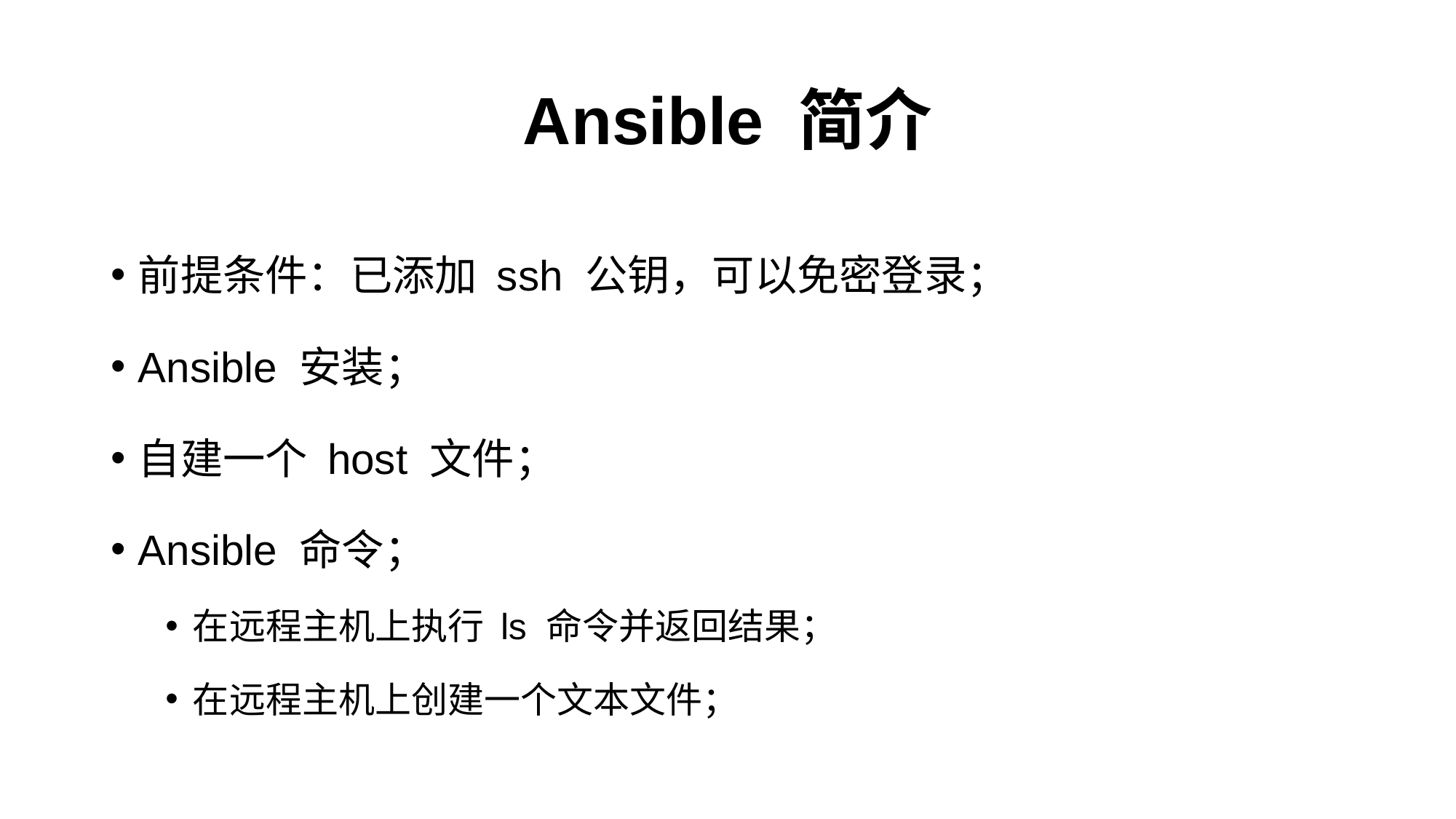

# Ansible 简介
前提条件：已添加 ssh 公钥，可以免密登录；
Ansible 安装；
自建一个 host 文件；
Ansible 命令；
在远程主机上执行 ls 命令并返回结果；
在远程主机上创建一个文本文件；